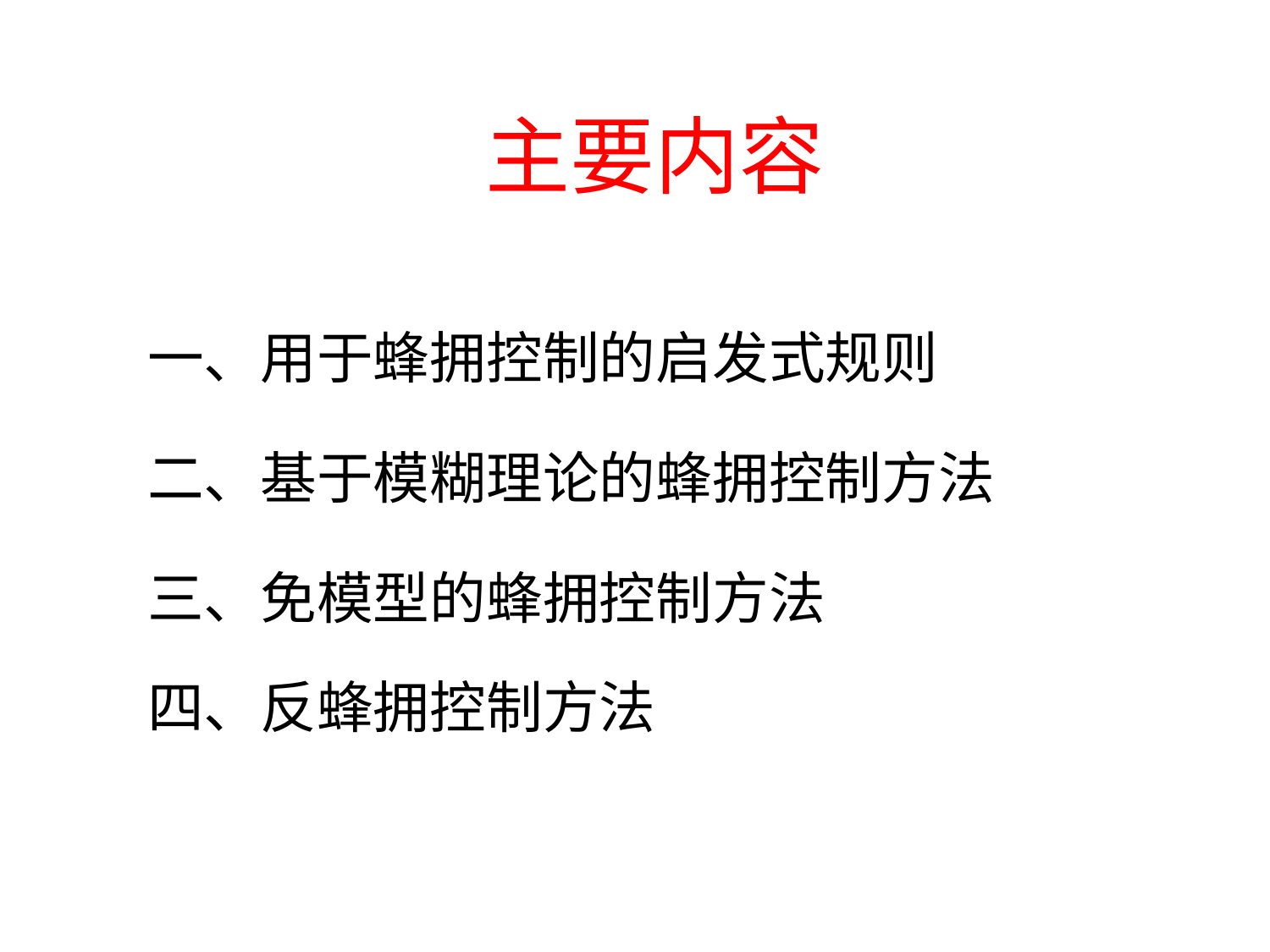

主要内容
一、用于蜂拥控制的启发式规则
二、基于模糊理论的蜂拥控制方法
三、免模型的蜂拥控制方法
四、反蜂拥控制方法